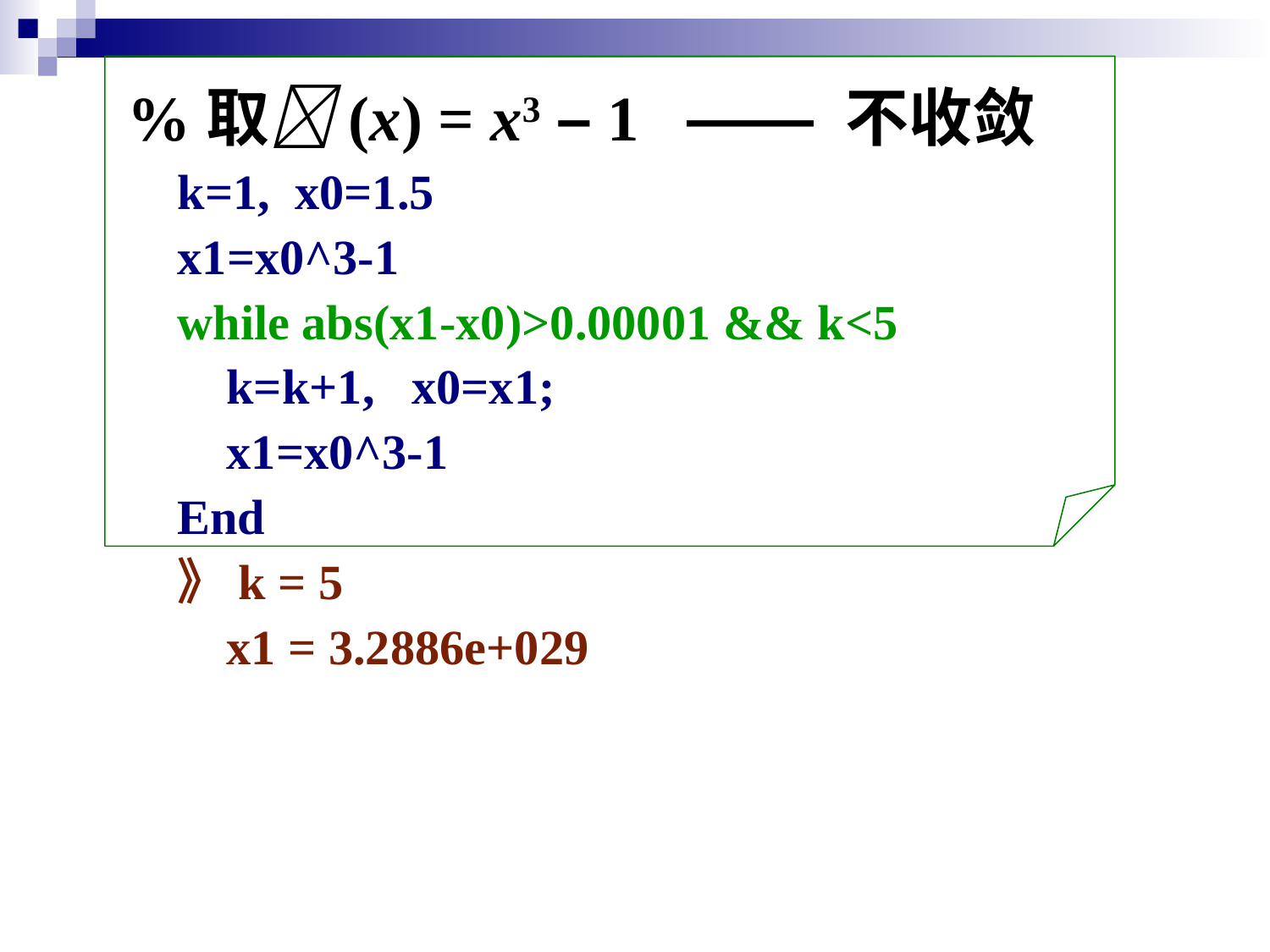

%取ϕ(x) = x3 – 1   —— 不收敛
k=1,  x0=1.5
x1=x0^3-1
while abs(x1-x0)>0.00001 && k<5
    k=k+1,   x0=x1;
    x1=x0^3-1
End
》k = 5
    x1 = 3.2886e+029